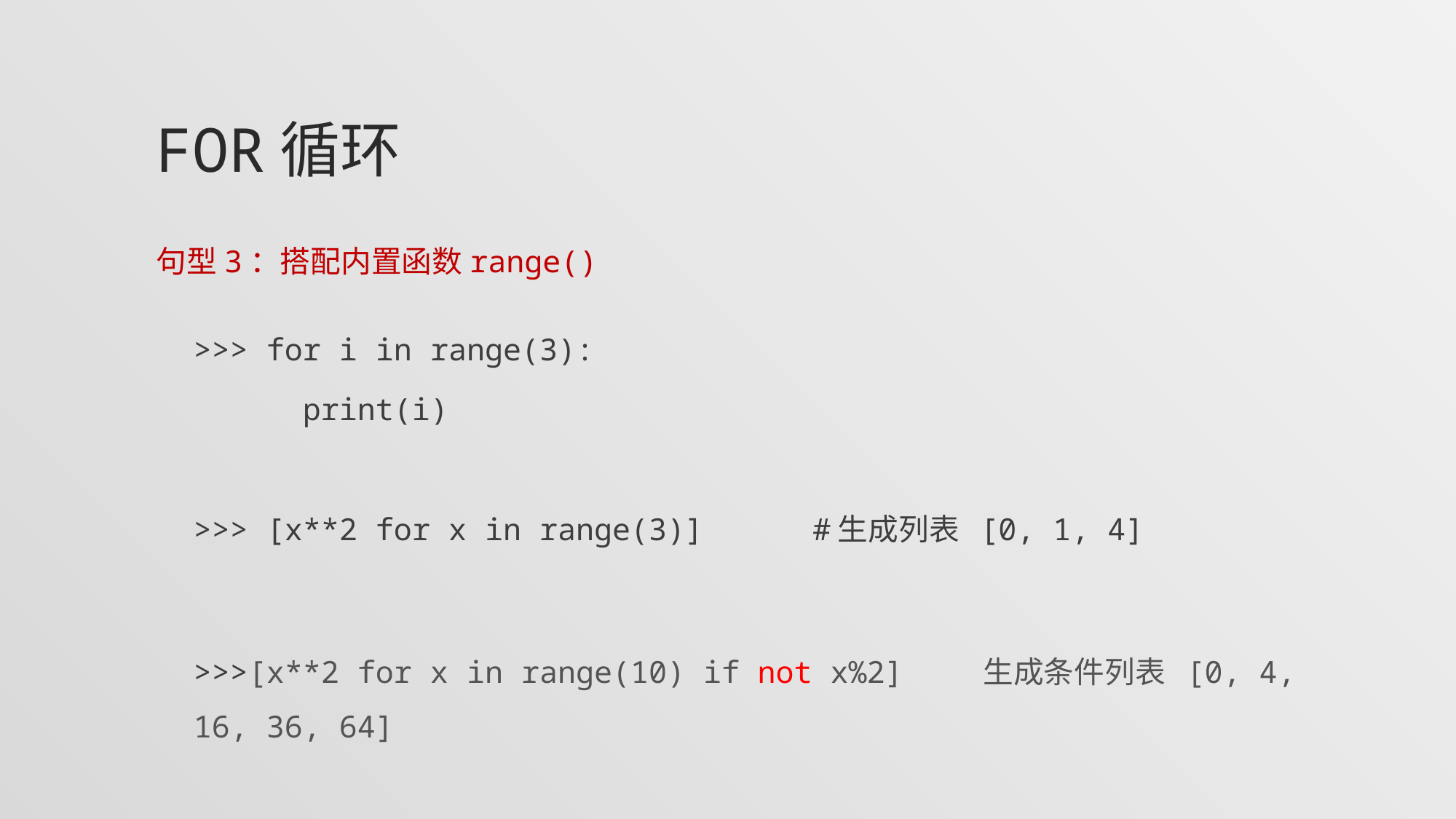

# FOR循环
句型3：搭配内置函数range()
>>> for i in range(3):
	print(i)

>>> [x**2 for x in range(3)]      #生成列表  [0, 1, 4]

>>>[x**2 for x in range(10) if not x%2]    生成条件列表  [0, 4, 16, 36, 64]